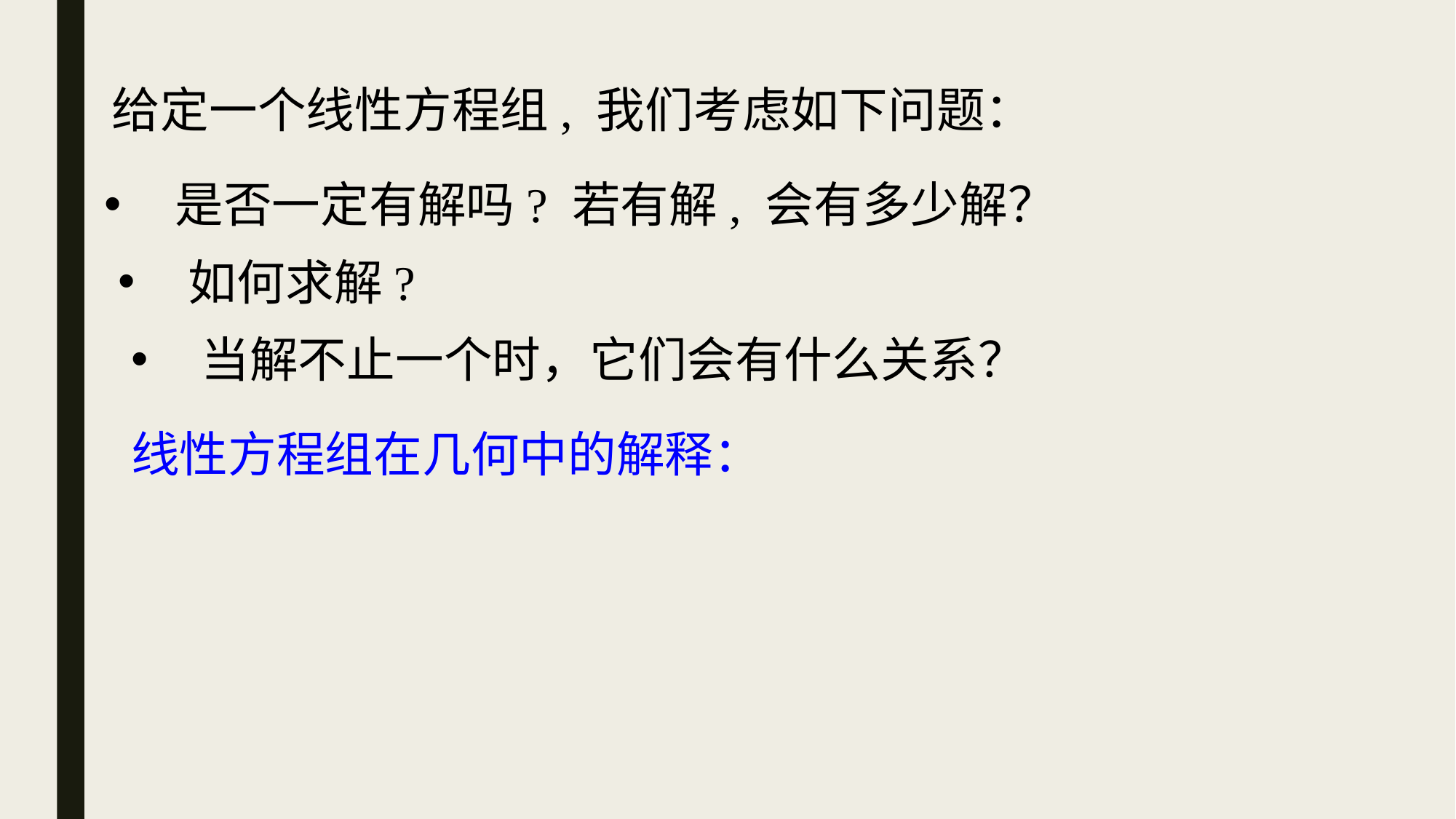

给定一个线性方程组, 我们考虑如下问题：
   是否一定有解吗? 若有解, 会有多少解？
   如何求解?
   当解不止一个时，它们会有什么关系？
线性方程组在几何中的解释：